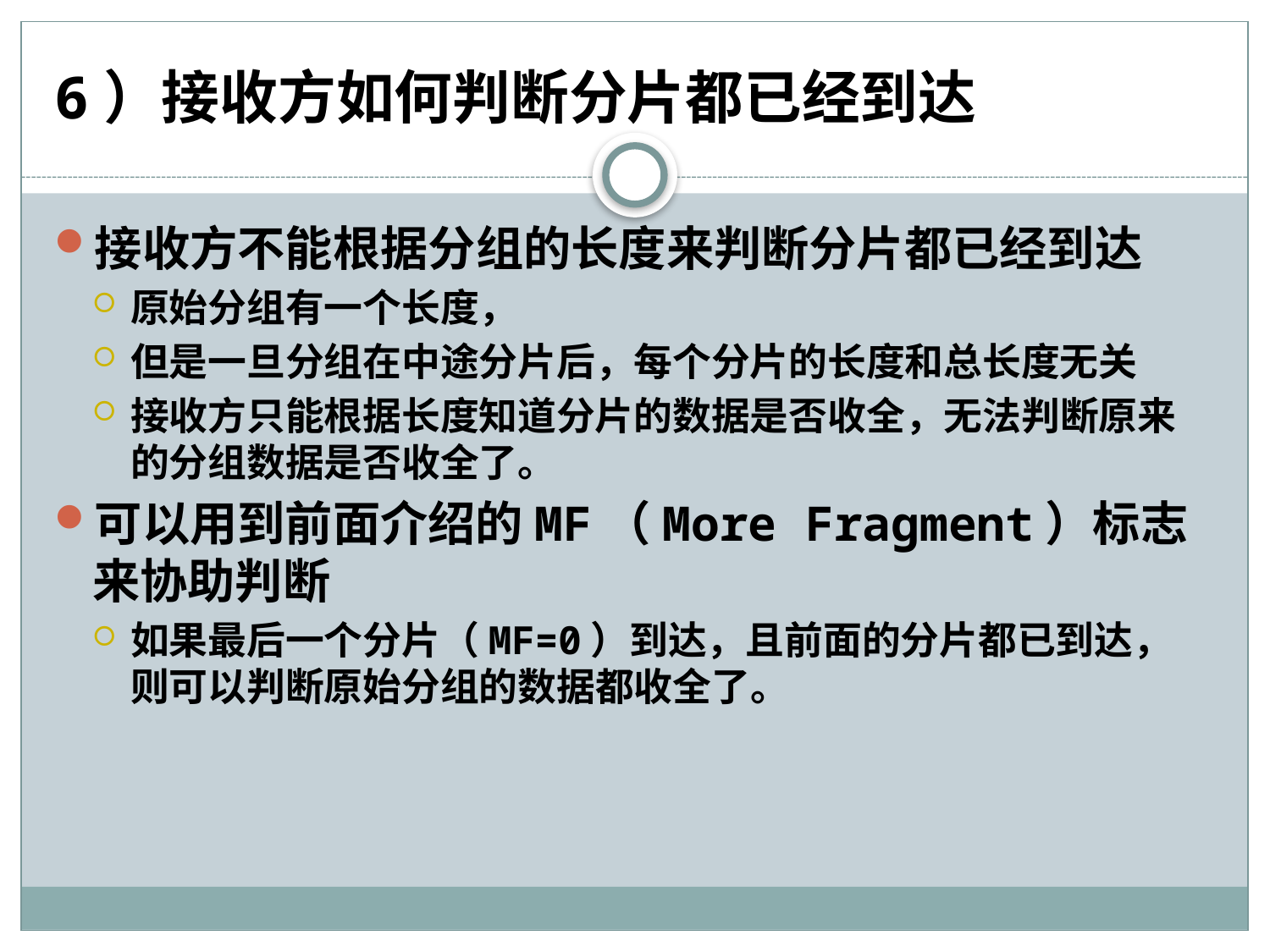

# 6）接收方如何判断分片都已经到达
接收方不能根据分组的长度来判断分片都已经到达
原始分组有一个长度，
但是一旦分组在中途分片后，每个分片的长度和总长度无关
接收方只能根据长度知道分片的数据是否收全，无法判断原来的分组数据是否收全了。
可以用到前面介绍的MF（More Fragment）标志来协助判断
如果最后一个分片（MF=0）到达，且前面的分片都已到达，则可以判断原始分组的数据都收全了。